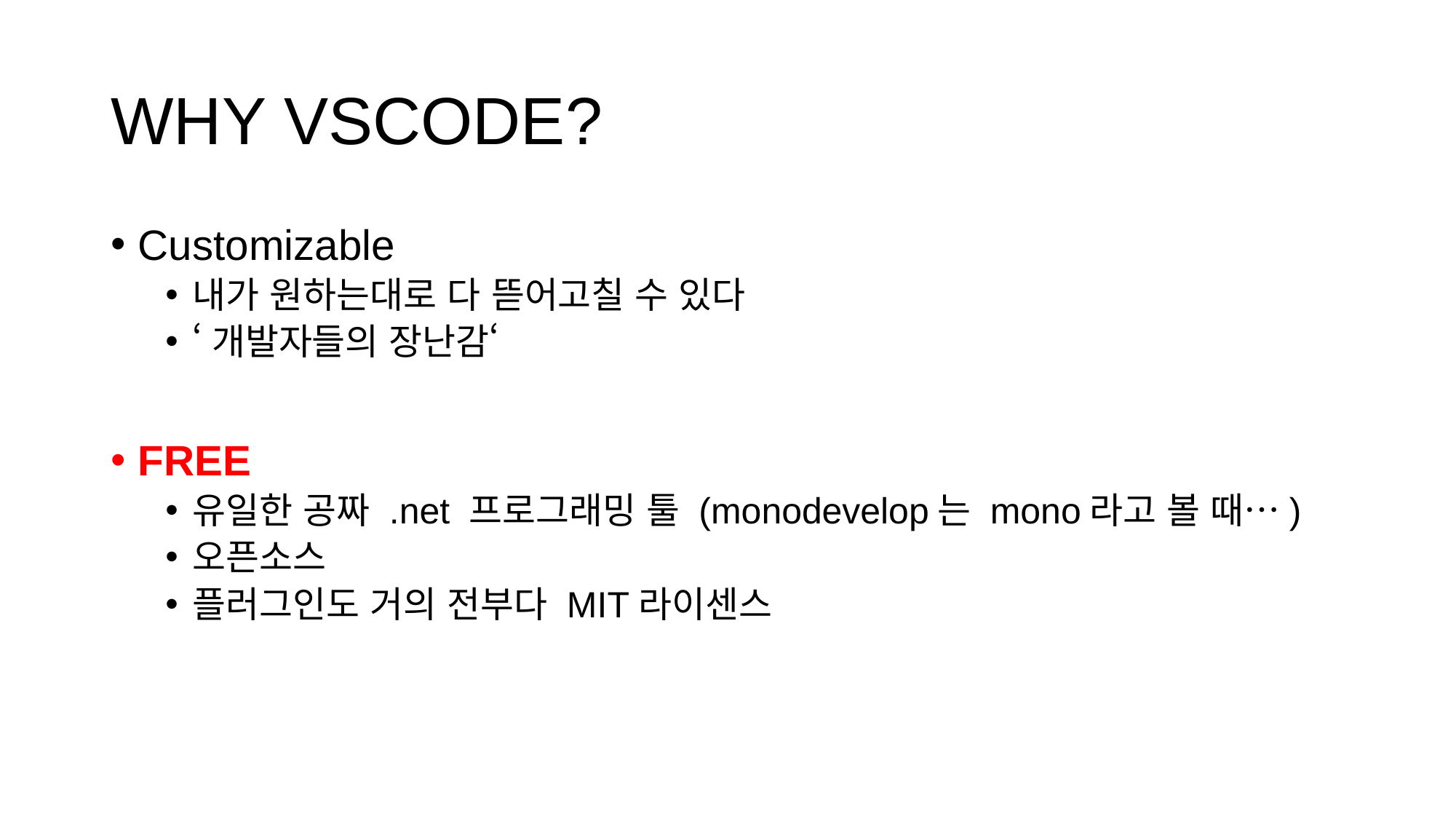

# WHY VSCODE?
Customizable
내가 원하는대로 다 뜯어고칠 수 있다
‘개발자들의 장난감‘

FREE
유일한 공짜 .net 프로그래밍 툴 (monodevelop는 mono라고 볼 때…)
오픈소스
플러그인도 거의 전부다 MIT라이센스